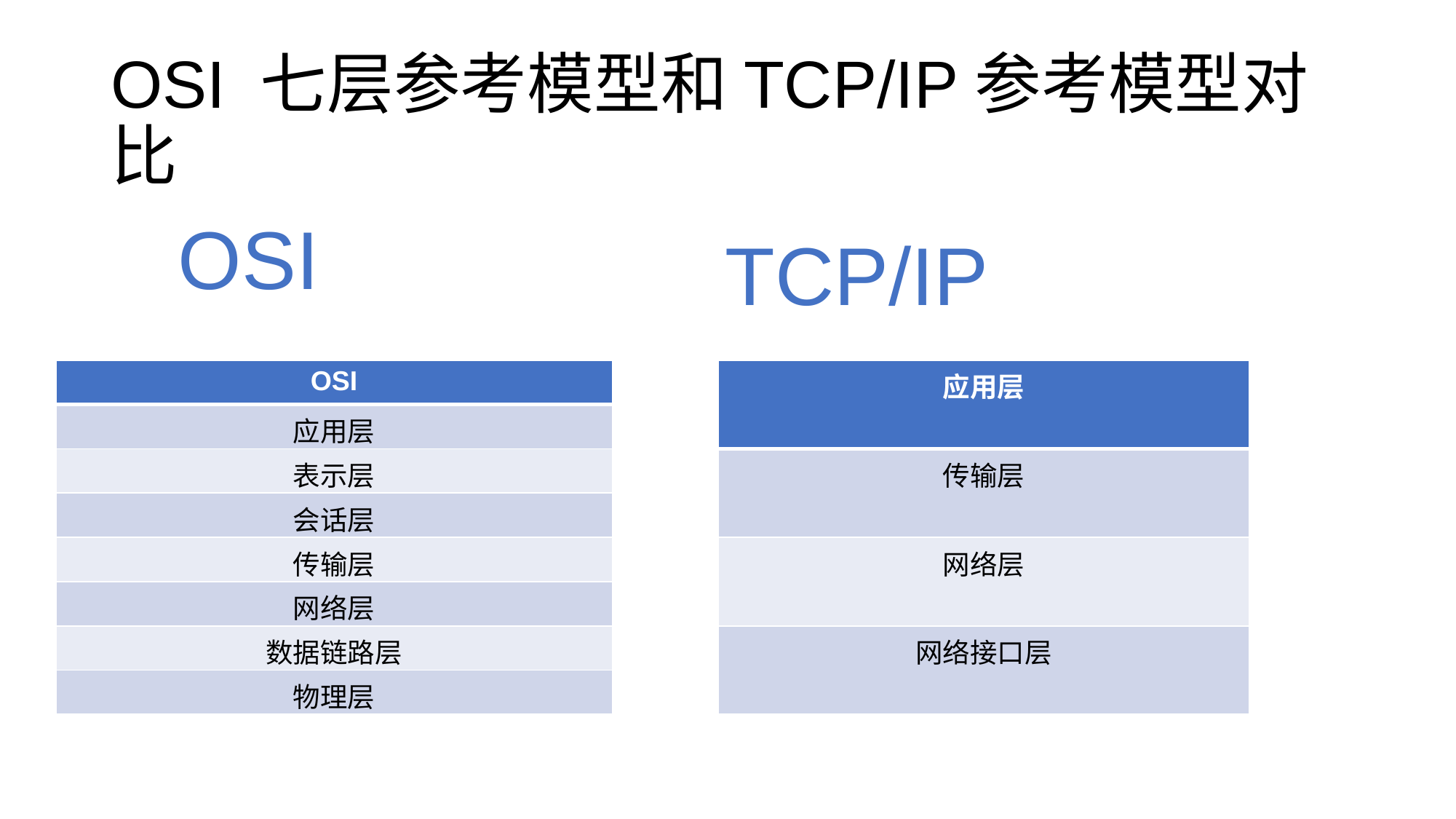

# OSI 七层参考模型和TCP/IP参考模型对比
OSI

TCP/IP
| 应用层 |
| --- |
| 传输层 |
| 网络层 |
| 网络接口层 |
| OSI |
| --- |
| 应用层 |
| 表示层 |
| 会话层 |
| 传输层 |
| 网络层 |
| 数据链路层 |
| 物理层 |